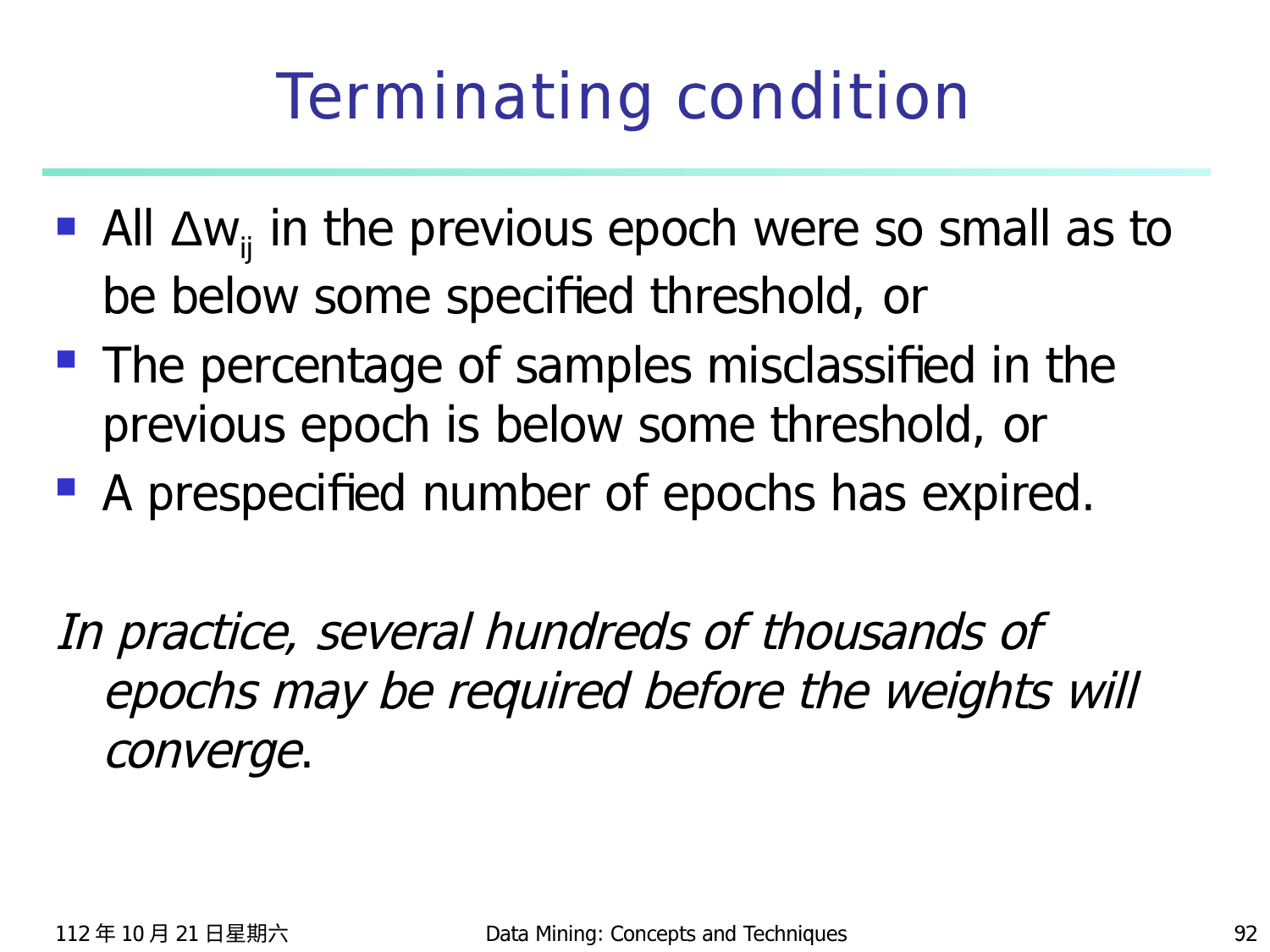

# Terminating condition
All Δwij in the previous epoch were so small as to be below some specified threshold, or
The percentage of samples misclassified in the previous epoch is below some threshold, or
A prespecified number of epochs has expired.

In practice, several hundreds of thousands of epochs may be required before the weights will converge.
112年10月21日星期六
Data Mining: Concepts and Techniques
92